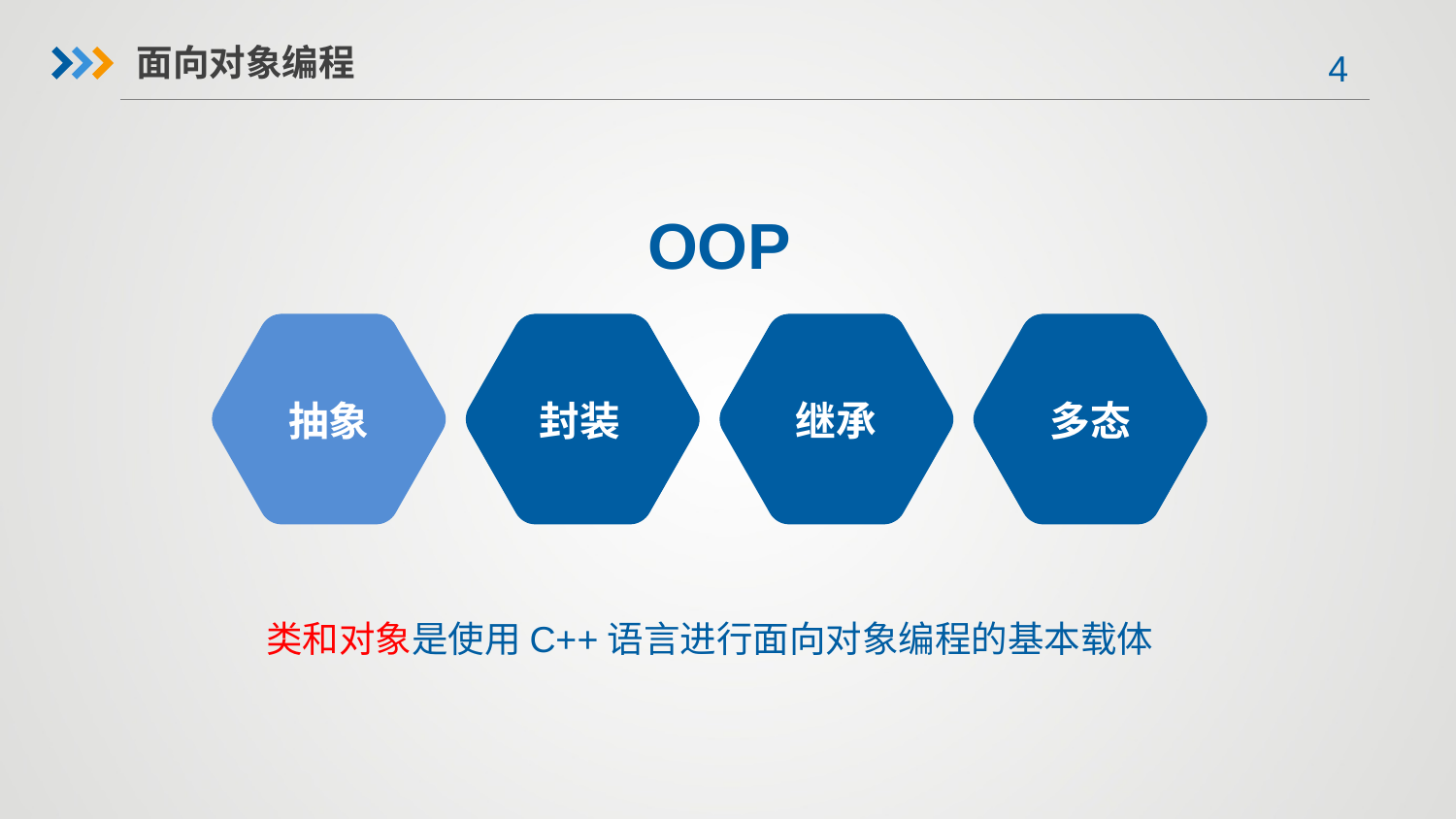

面向对象编程
OOP

抽象
封装
继承
多态
类和对象是使用C++语言进行面向对象编程的基本载体